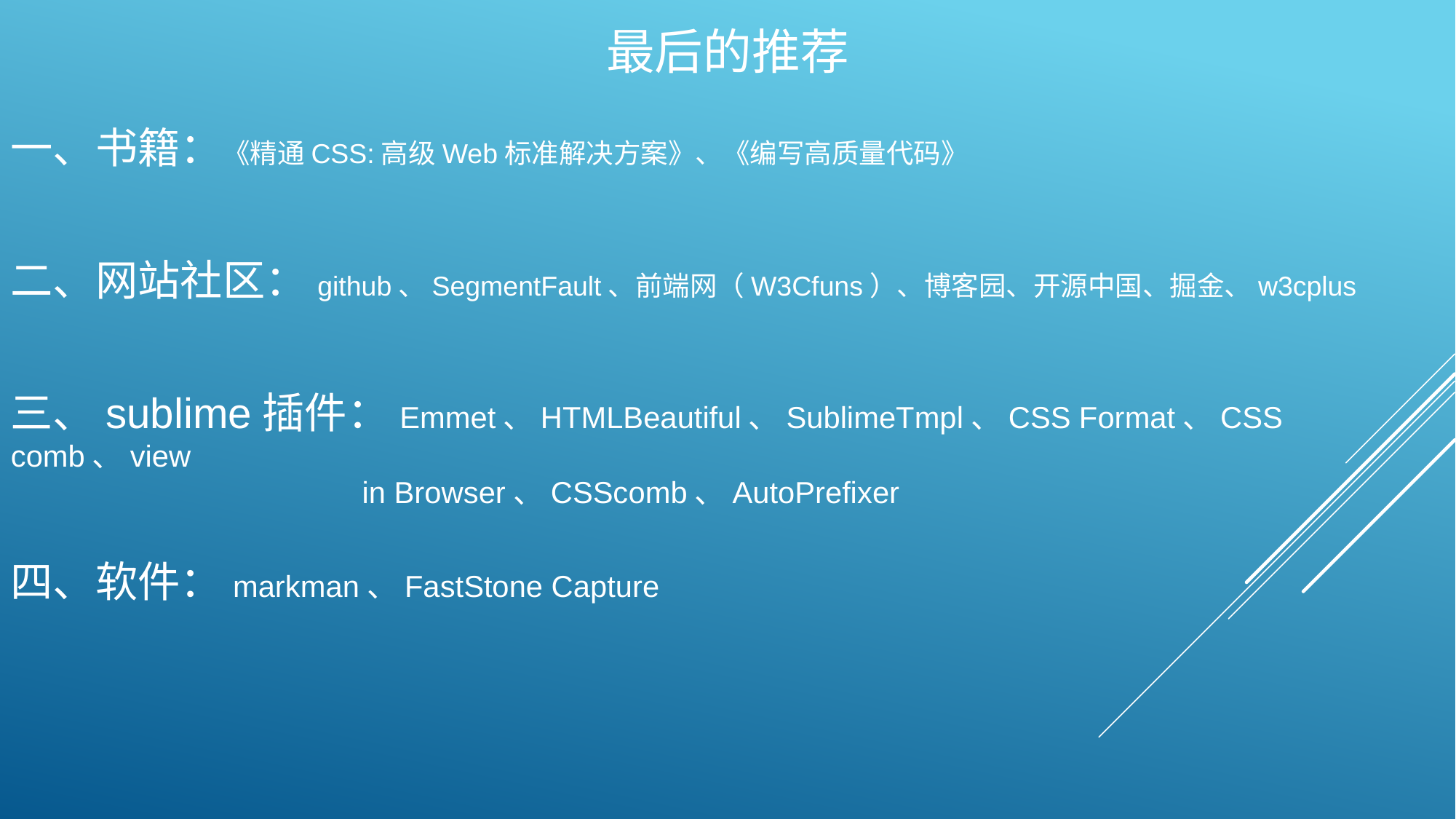

# 最后的推荐
一、书籍：《精通CSS:高级Web标准解决方案》、《编写高质量代码》
二、网站社区：github、SegmentFault、前端网（W3Cfuns）、博客园、开源中国、掘金、w3cplus
三、sublime插件：Emmet、HTMLBeautiful、SublimeTmpl、CSS Format、CSS comb、view
                                          in Browser、CSScomb、AutoPrefixer
四、软件：markman、FastStone Capture